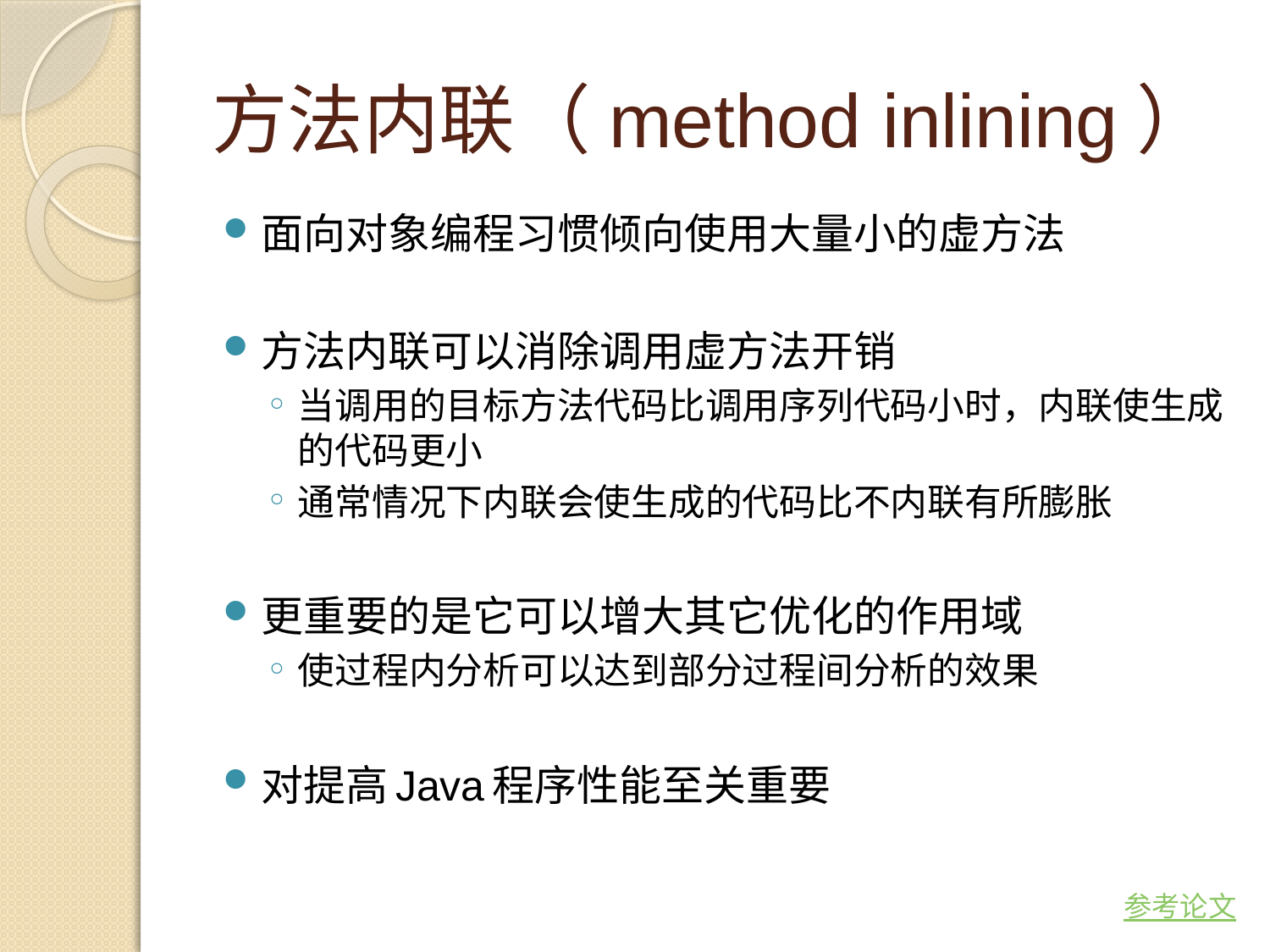

# 方法内联（method inlining）
面向对象编程习惯倾向使用大量小的虚方法

方法内联可以消除调用虚方法开销
当调用的目标方法代码比调用序列代码小时，内联使生成的代码更小
通常情况下内联会使生成的代码比不内联有所膨胀

更重要的是它可以增大其它优化的作用域
使过程内分析可以达到部分过程间分析的效果

对提高Java程序性能至关重要

参考论文